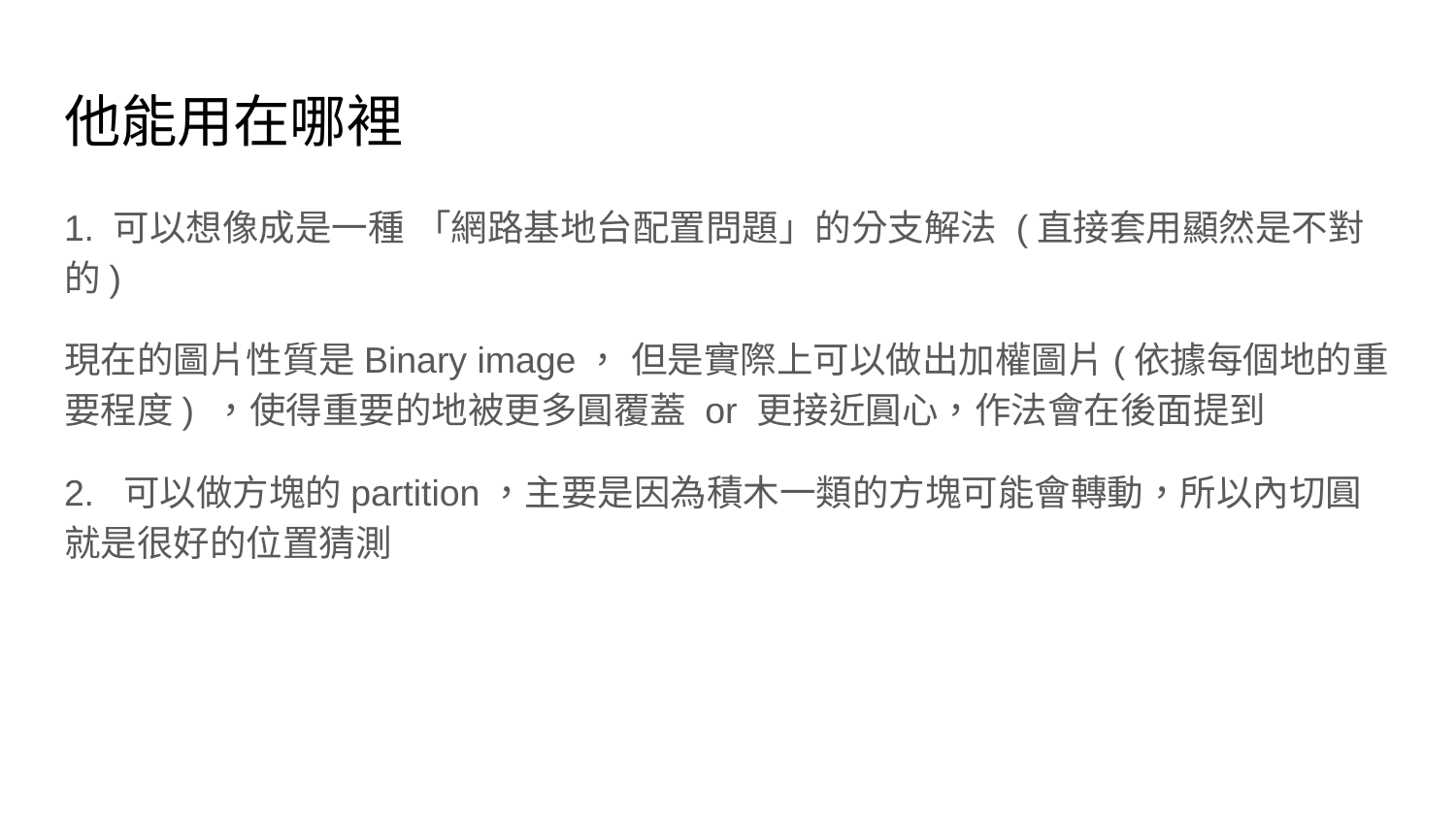

# 他能用在哪裡
1. 可以想像成是一種 「網路基地台配置問題」的分支解法 (直接套用顯然是不對的)
現在的圖片性質是Binary image， 但是實際上可以做出加權圖片(依據每個地的重要程度) ，使得重要的地被更多圓覆蓋 or 更接近圓心，作法會在後面提到
2.  可以做方塊的partition，主要是因為積木一類的方塊可能會轉動，所以內切圓就是很好的位置猜測